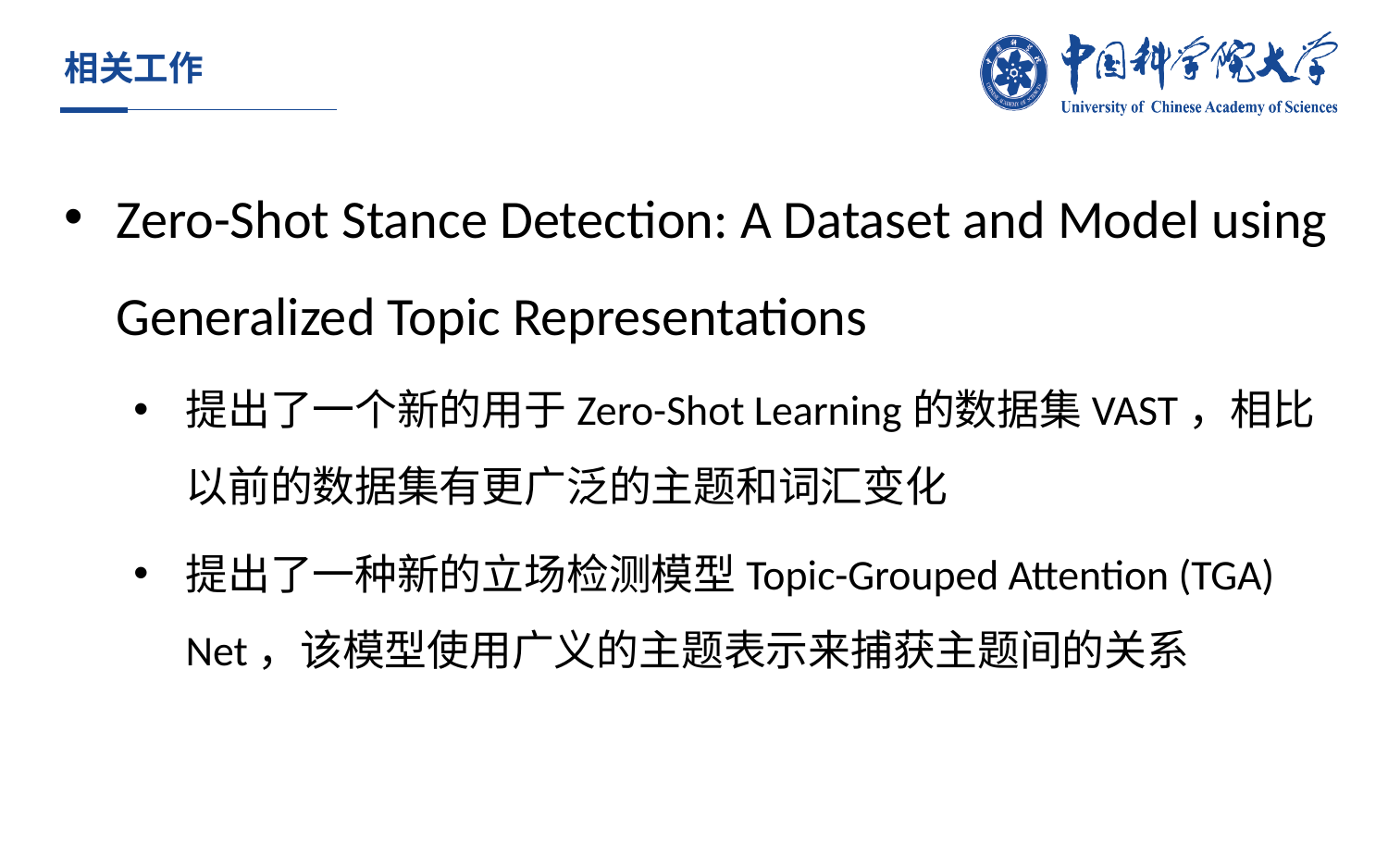

# 相关工作
Zero-Shot Stance Detection: A Dataset and Model using Generalized Topic Representations
提出了一个新的用于Zero-Shot Learning的数据集VAST，相比以前的数据集有更广泛的主题和词汇变化
提出了一种新的立场检测模型Topic-Grouped Attention (TGA) Net，该模型使用广义的主题表示来捕获主题间的关系